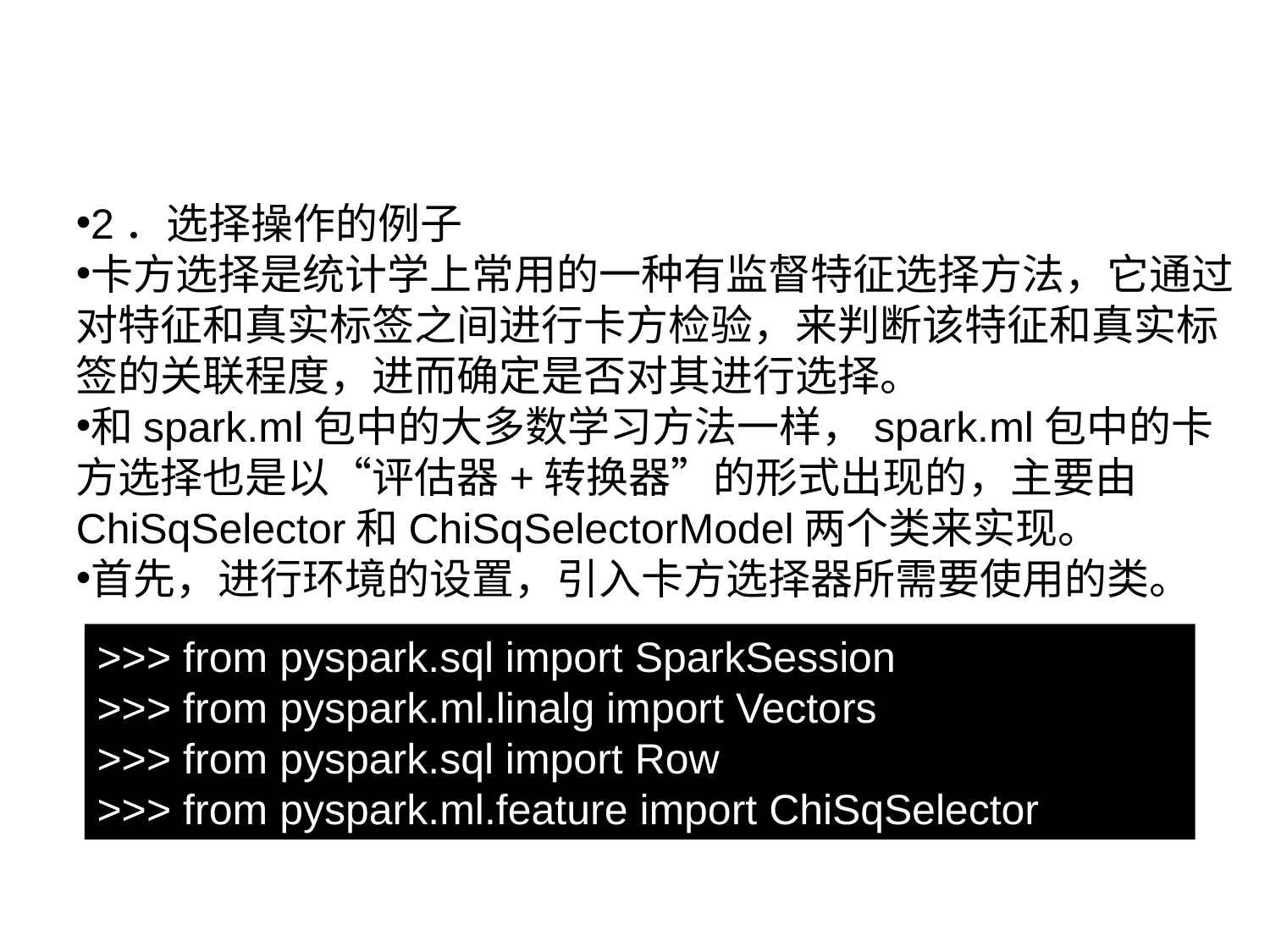

9.6.3 特征选择
2．选择操作的例子
卡方选择是统计学上常用的一种有监督特征选择方法，它通过对特征和真实标签之间进行卡方检验，来判断该特征和真实标签的关联程度，进而确定是否对其进行选择。
和spark.ml包中的大多数学习方法一样，spark.ml包中的卡方选择也是以“评估器+转换器”的形式出现的，主要由ChiSqSelector和ChiSqSelectorModel两个类来实现。
首先，进行环境的设置，引入卡方选择器所需要使用的类。
>>> from pyspark.sql import SparkSession
>>> from pyspark.ml.linalg import Vectors
>>> from pyspark.sql import Row
>>> from pyspark.ml.feature import ChiSqSelector